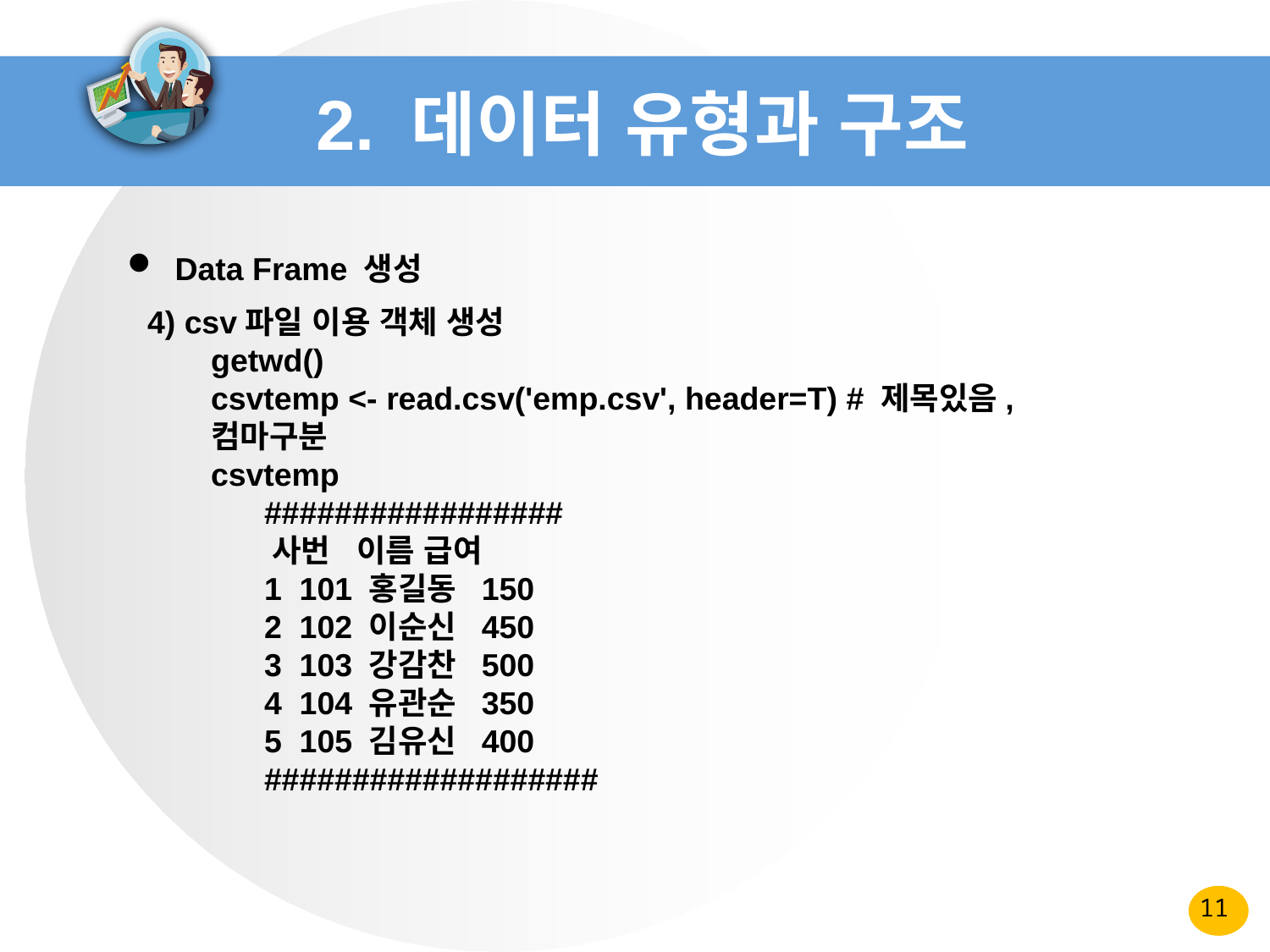

# 2. 데이터 유형과 구조
Data Frame 생성
4) csv파일 이용 객체 생성
getwd()
csvtemp <- read.csv('emp.csv', header=T) # 제목있음, 컴마구분
csvtemp
      #################
      사번   이름 급여
      1  101 홍길동  150
      2  102 이순신  450
      3  103 강감찬  500
      4  104 유관순  350
      5  105 김유신  400
      ###################
11